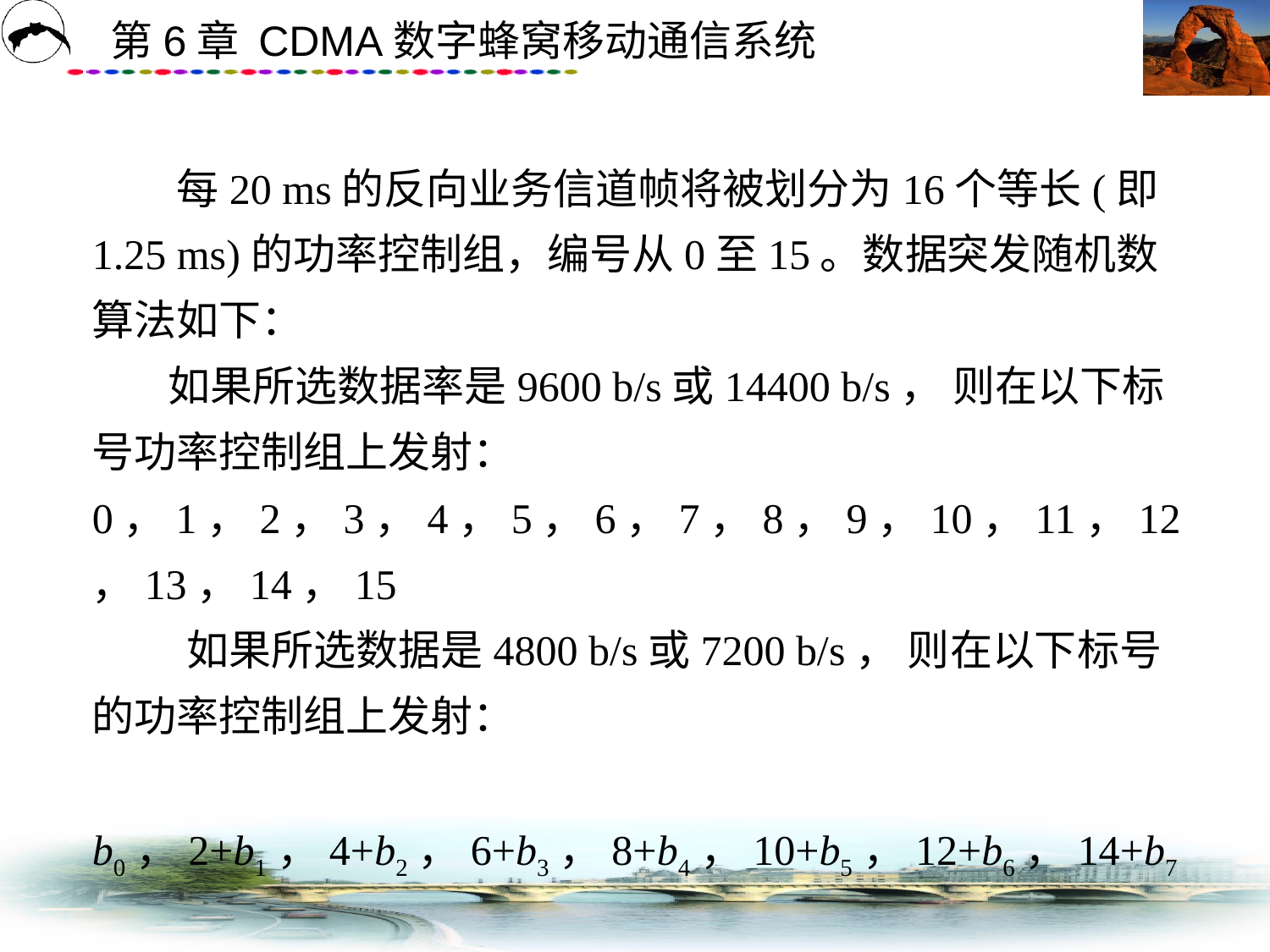

# 每20 ms的反向业务信道帧将被划分为16个等长(即1.25 ms)的功率控制组，编号从0至15。数据突发随机数算法如下： 如果所选数据率是9600 b/s或14400 b/s， 则在以下标号功率控制组上发射： 　 0，1，2，3，4，5，6，7，8，9，10，11，12，13，14，15 如果所选数据是4800 b/s或7200 b/s， 则在以下标号的功率控制组上发射： 　 　b0，2+b1，4+b2，6+b3，8+b4，10+b5，12+b6，14+b7